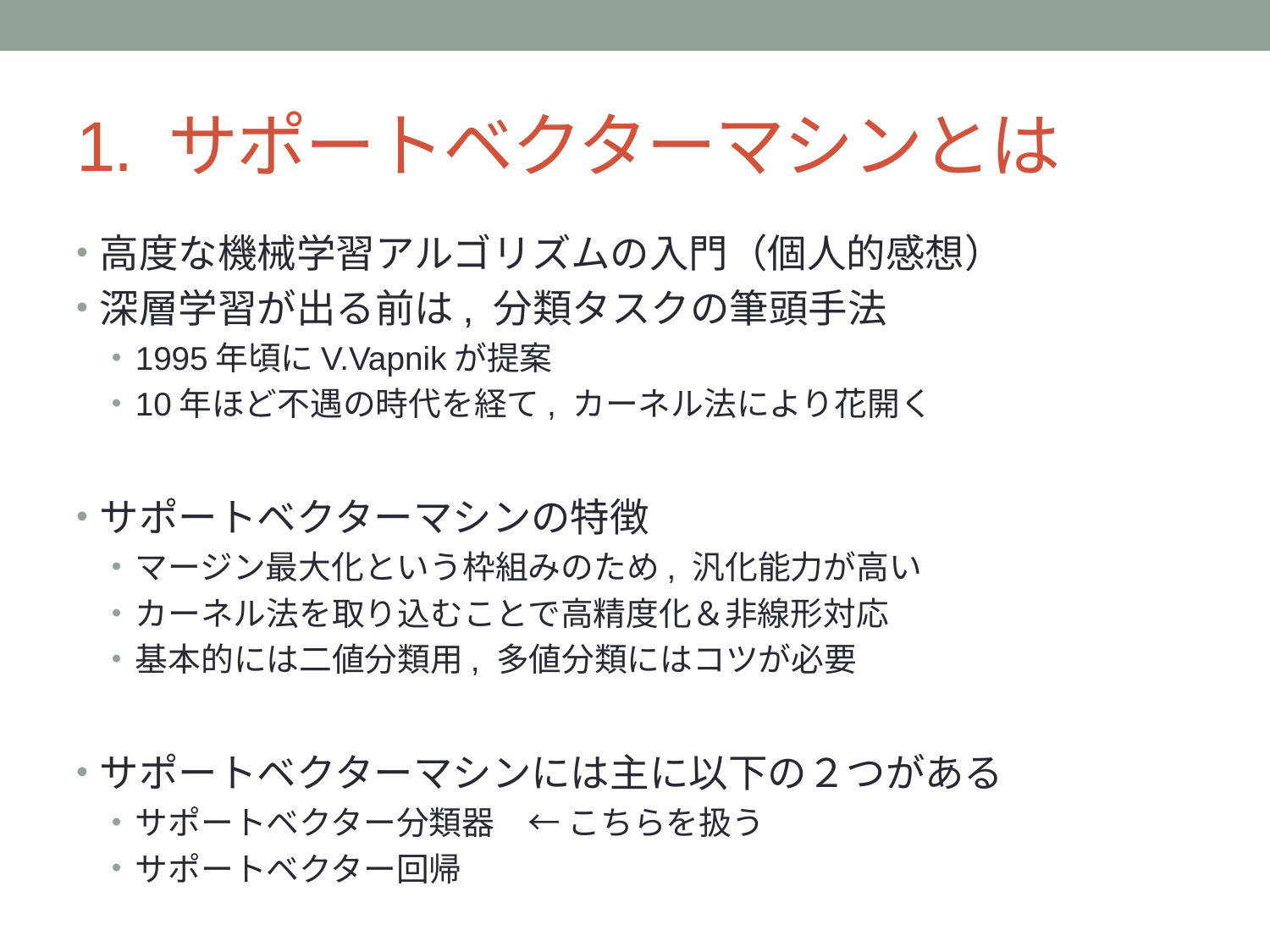

# 1. サポートベクターマシンとは
高度な機械学習アルゴリズムの入門（個人的感想）
深層学習が出る前は, 分類タスクの筆頭手法
1995年頃にV.Vapnikが提案
10年ほど不遇の時代を経て, カーネル法により花開く

サポートベクターマシンの特徴
マージン最大化という枠組みのため, 汎化能力が高い
カーネル法を取り込むことで高精度化＆非線形対応
基本的には二値分類用, 多値分類にはコツが必要

サポートベクターマシンには主に以下の２つがある
サポートベクター分類器　← こちらを扱う
サポートベクター回帰